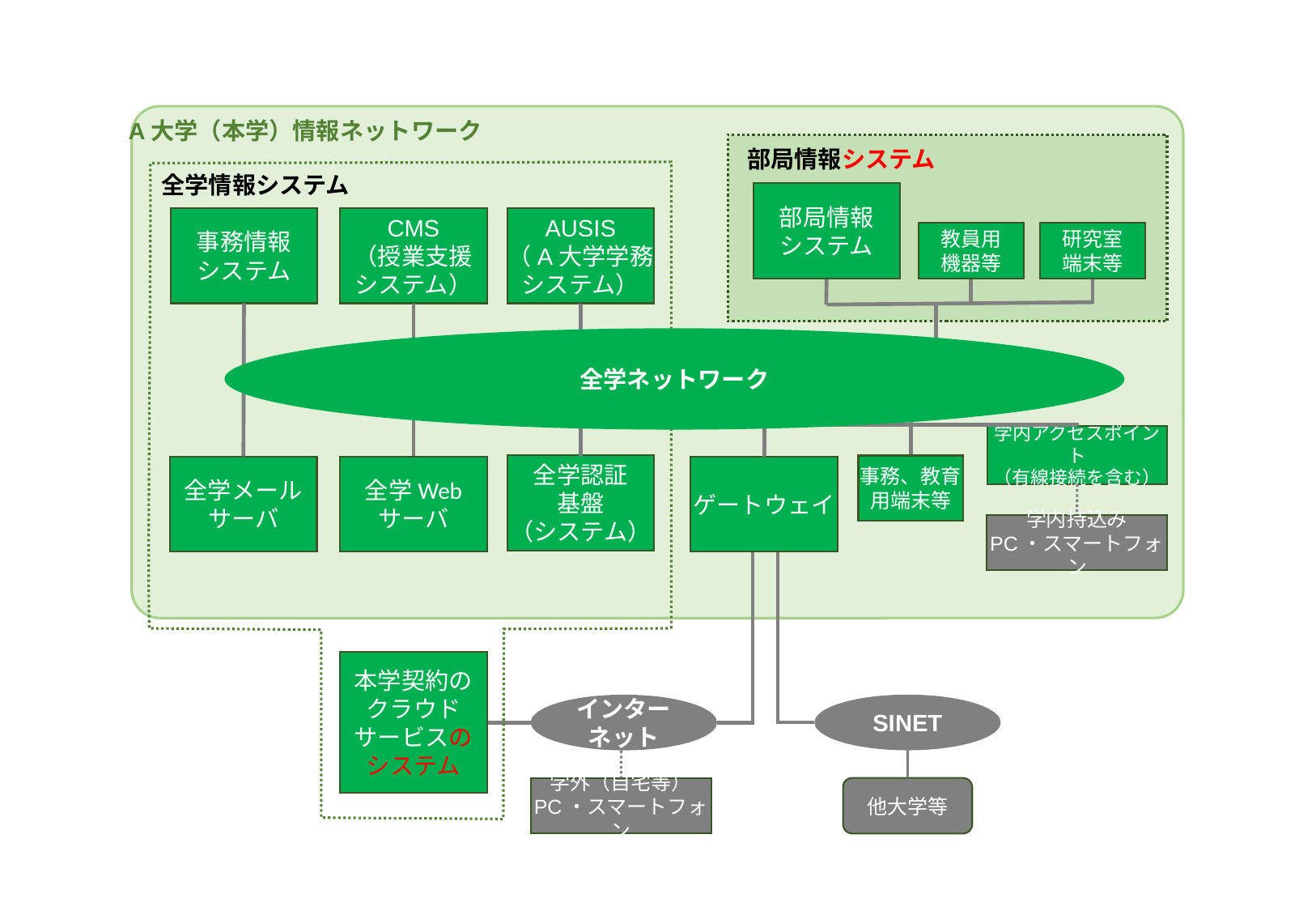

A大学（本学）情報ネットワーク

部局情報システム

全学情報システム
部局情報
システム
事務情報
システム
CMS
（授業支援
システム）
AUSIS
（A大学学務
システム）
教員用
機器等
研究室
端末等
全学ネットワーク
学内アクセスポイント
（有線接続を含む）
全学認証
基盤
（システム）
事務、教育用端末等
全学メール
サーバ
全学Web
サーバ
ゲートウェイ
学内持込み
PC・スマートフォン
本学契約の
クラウド
サービスの
システム
SINET
インターネット
学外（自宅等）
PC・スマートフォン
他大学等